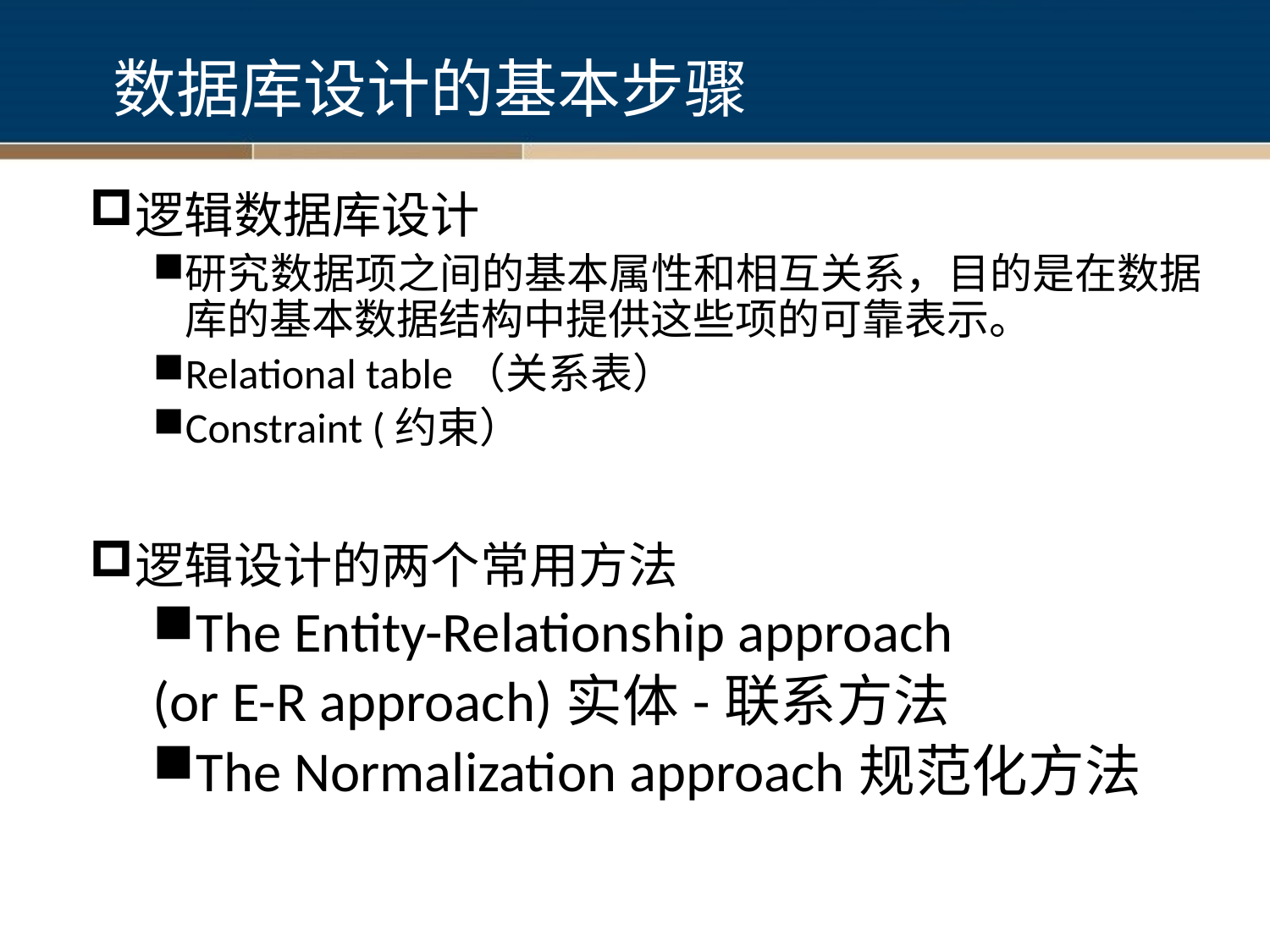

数据库设计的基本步骤
逻辑数据库设计
研究数据项之间的基本属性和相互关系，目的是在数据库的基本数据结构中提供这些项的可靠表示。
Relational table（关系表）
Constraint (约束）

逻辑设计的两个常用方法
The Entity-Relationship approach
(or E-R approach)实体-联系方法
The Normalization approach规范化方法